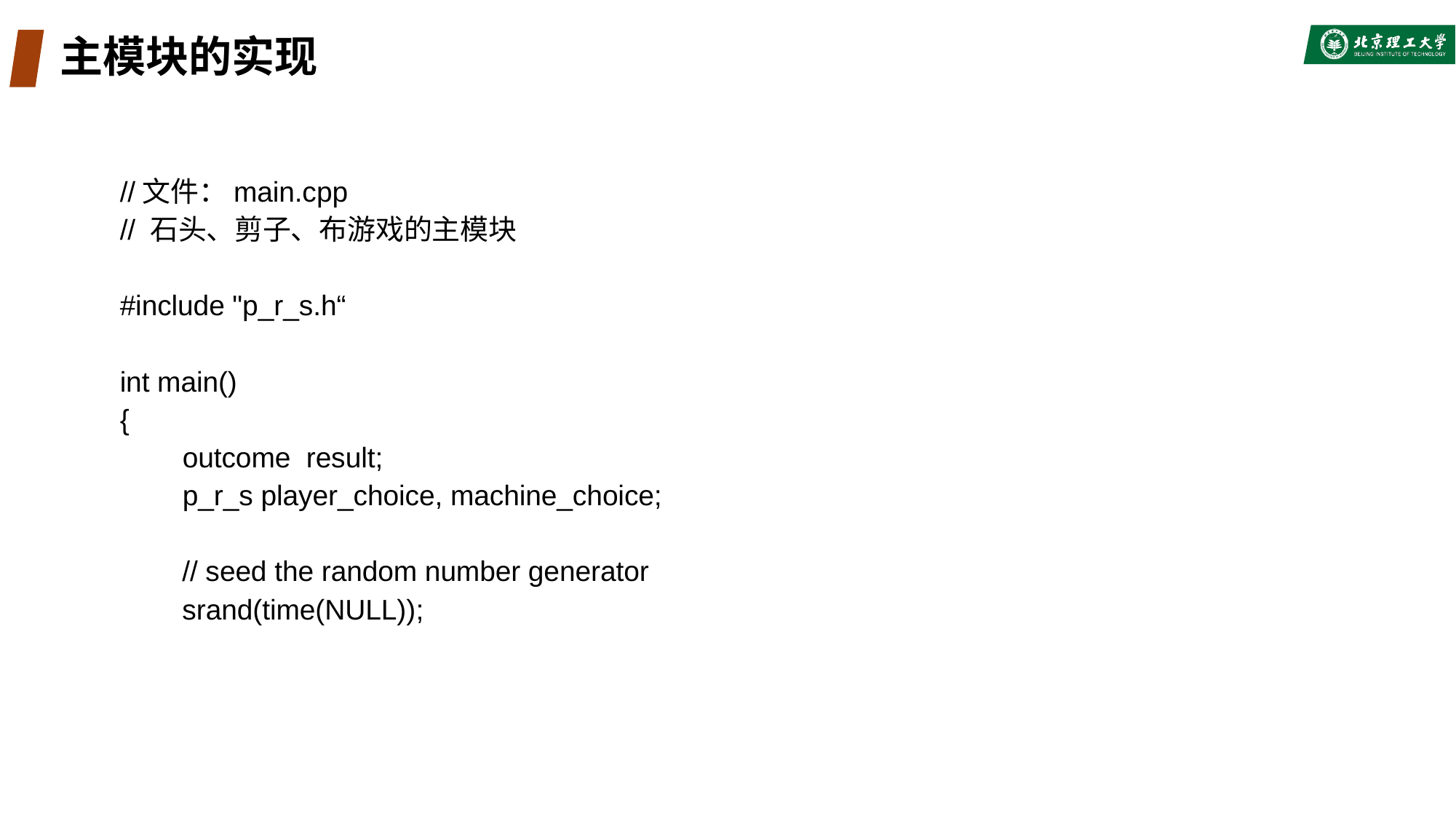

# 主模块的实现
//文件：main.cpp
// 石头、剪子、布游戏的主模块

#include "p_r_s.h“

int main()
{
        outcome  result;
        p_r_s player_choice, machine_choice;

 // seed the random number generator
 srand(time(NULL));